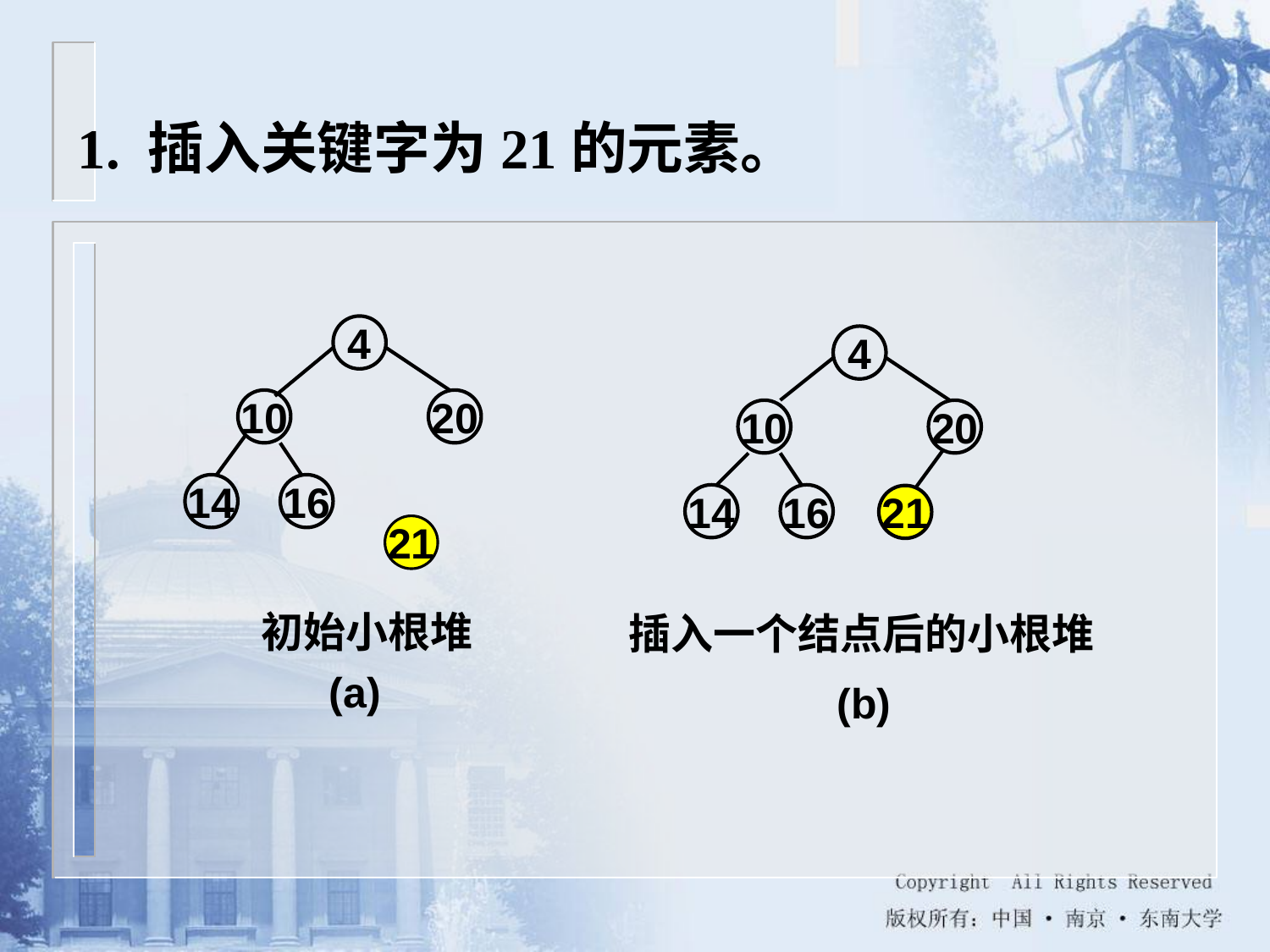

1. 插入关键字为21的元素。
4
4

10
20

14
16

10
20

14
16
21
21
初始小根堆
插入一个结点后的小根堆
(a)
(b)